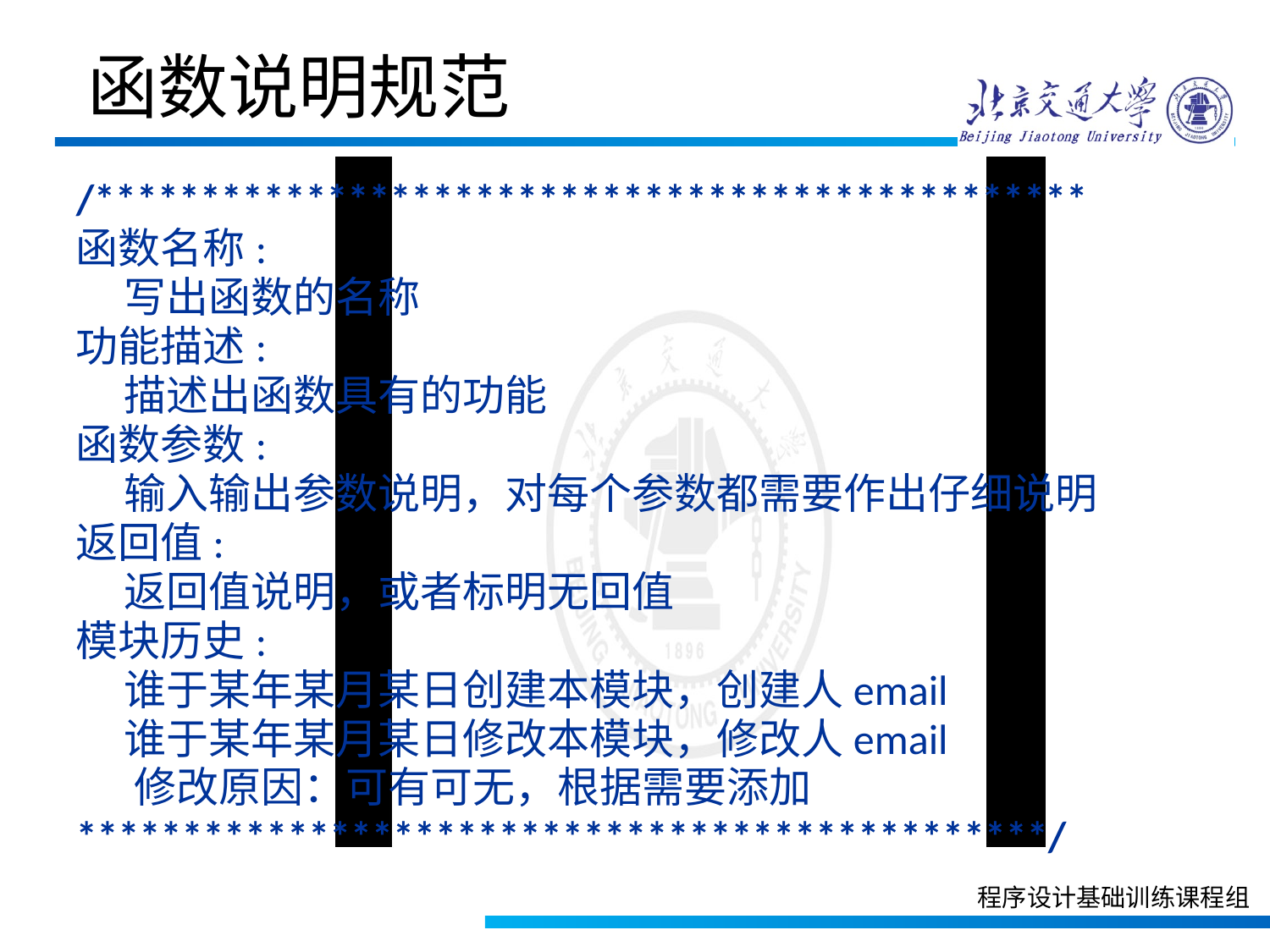

函数说明规范
/***********************************************
函数名称:
	写出函数的名称
功能描述:
	描述出函数具有的功能
函数参数:
	输入输出参数说明，对每个参数都需要作出仔细说明
返回值:
	返回值说明，或者标明无回值
模块历史:
  	谁于某年某月某日创建本模块，创建人email
  	谁于某年某月某日修改本模块，修改人email
     修改原因：可有可无，根据需要添加
**********************************************/
程序设计基础训练课程组